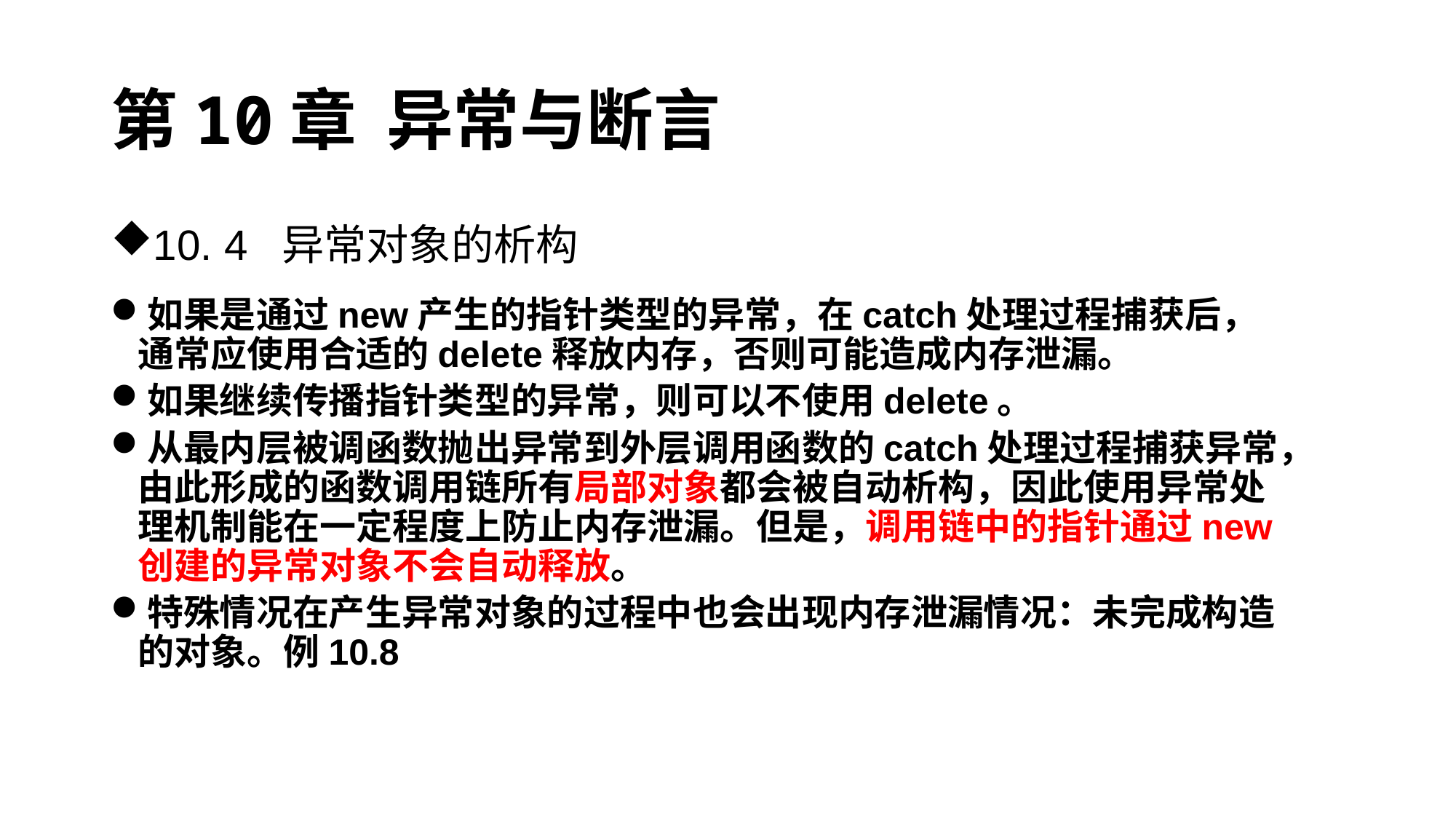

# 第10章  异常与断言
10. 4  异常对象的析构
如果是通过new产生的指针类型的异常，在catch处理过程捕获后，通常应使用合适的delete释放内存，否则可能造成内存泄漏。
如果继续传播指针类型的异常，则可以不使用delete。
从最内层被调函数抛出异常到外层调用函数的catch处理过程捕获异常，由此形成的函数调用链所有局部对象都会被自动析构，因此使用异常处理机制能在一定程度上防止内存泄漏。但是，调用链中的指针通过new创建的异常对象不会自动释放。
特殊情况在产生异常对象的过程中也会出现内存泄漏情况：未完成构造的对象。例10.8